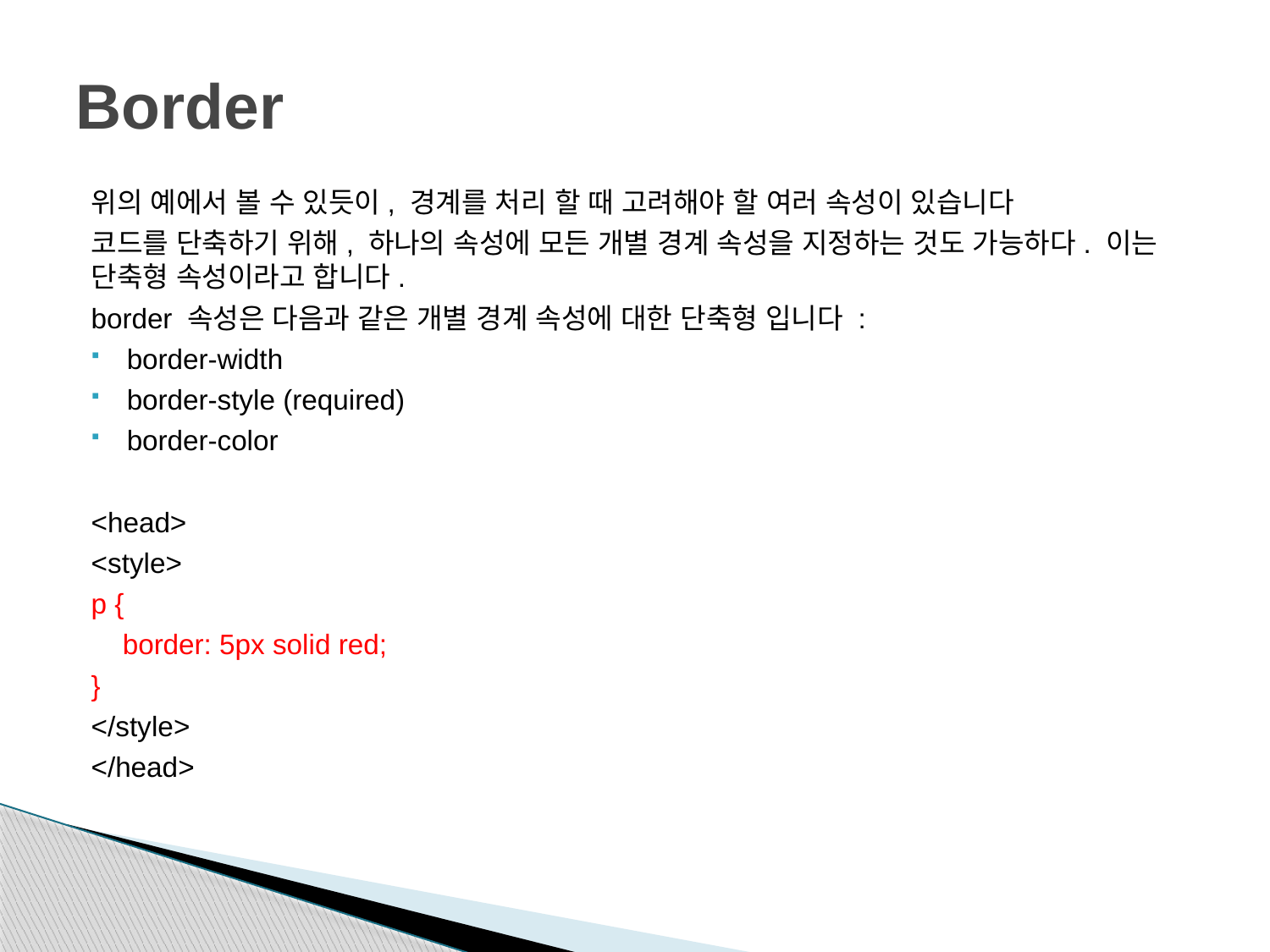

# Border
위의 예에서 볼 수 있듯이, 경계를 처리 할 때 고려해야 할 여러 속성이 있습니다
코드를 단축하기 위해, 하나의 속성에 모든 개별 경계 속성을 지정하는 것도 가능하다. 이는 단축형 속성이라고 합니다.
border 속성은 다음과 같은 개별 경계 속성에 대한 단축형 입니다 :
border-width
border-style (required)
border-color

<head>
<style>
p {
    border: 5px solid red;
}
</style>
</head>